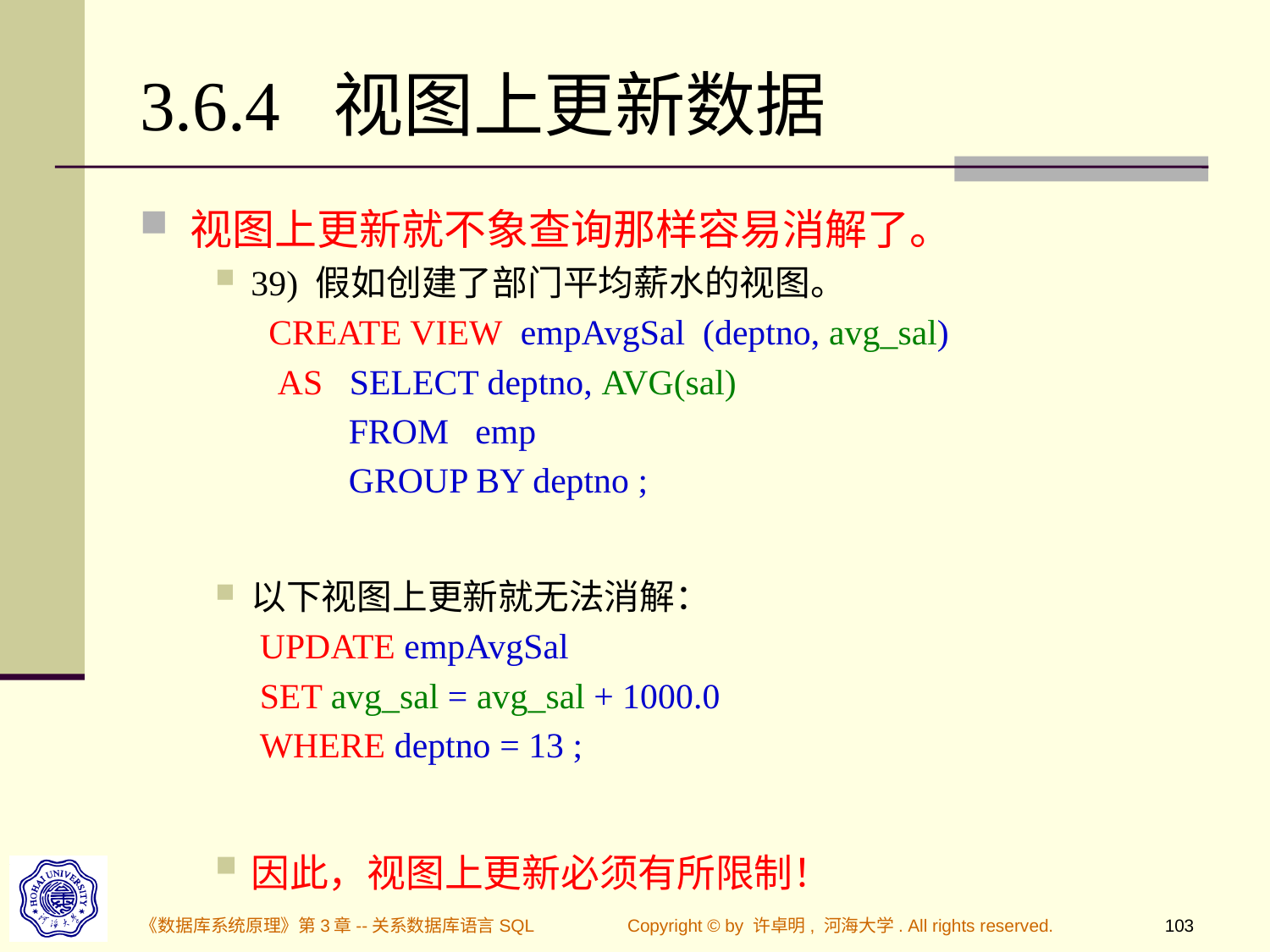

# 3.6.4  视图上更新数据
视图上更新就不象查询那样容易消解了。
39) 假如创建了部门平均薪水的视图。
      CREATE VIEW  empAvgSal  (deptno, avg_sal)
       AS   SELECT deptno, AVG(sal)
               FROM   emp
               GROUP BY deptno ;

以下视图上更新就无法消解：
     UPDATE empAvgSal
     SET avg_sal = avg_sal + 1000.0
     WHERE deptno = 13 ;

因此，视图上更新必须有所限制！
《数据库系统原理》第3章--关系数据库语言SQL
Copyright © by 许卓明, 河海大学. All rights reserved.
103